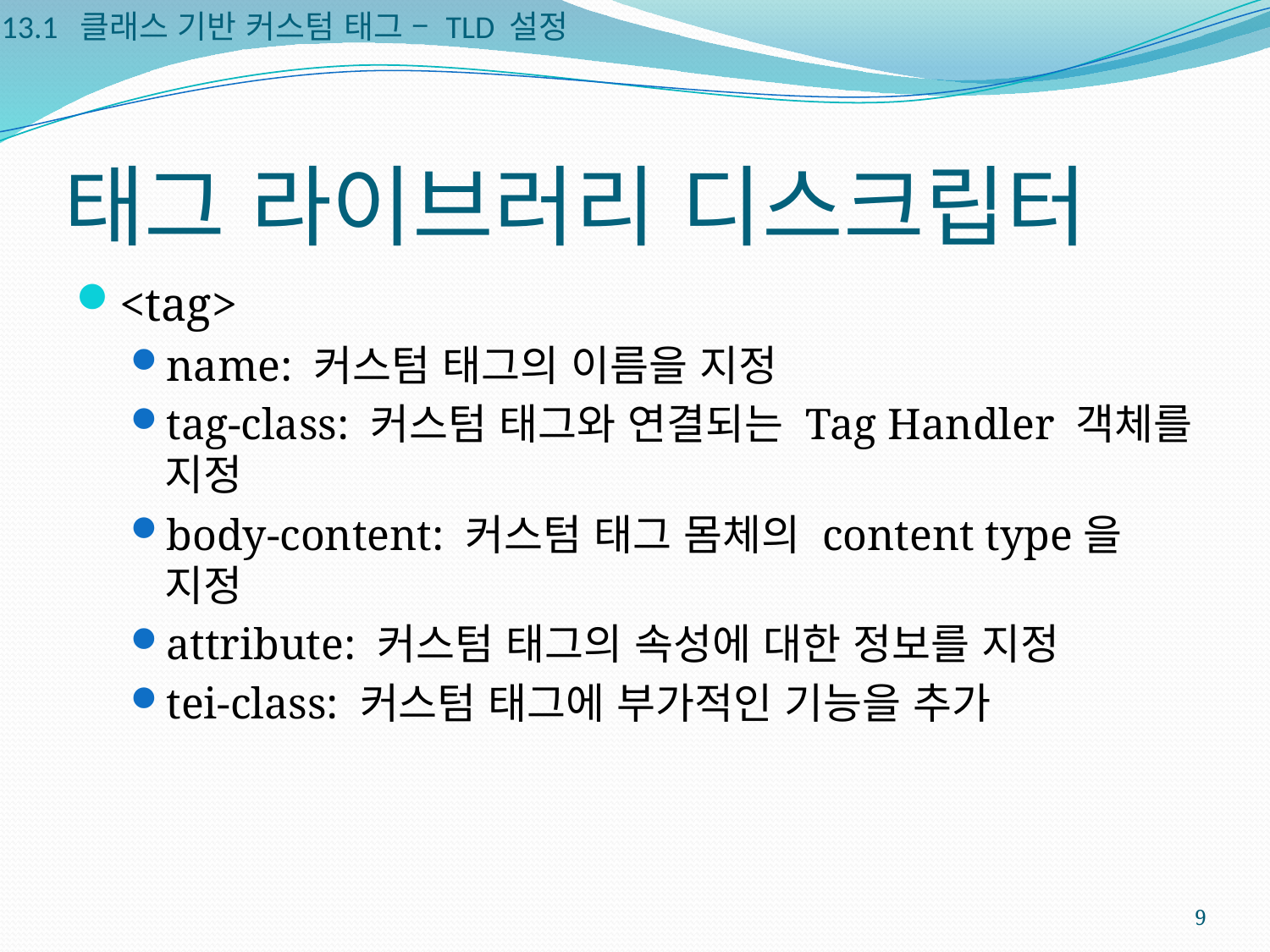

13.1  클래스 기반 커스텀 태그 – TLD 설정
# 태그 라이브러리 디스크립터
<tag>
name: 커스텀 태그의 이름을 지정
tag-class: 커스텀 태그와 연결되는 Tag Handler 객체를 지정
body-content: 커스텀 태그 몸체의 content type을 지정
attribute: 커스텀 태그의 속성에 대한 정보를 지정
tei-class: 커스텀 태그에 부가적인 기능을 추가

9